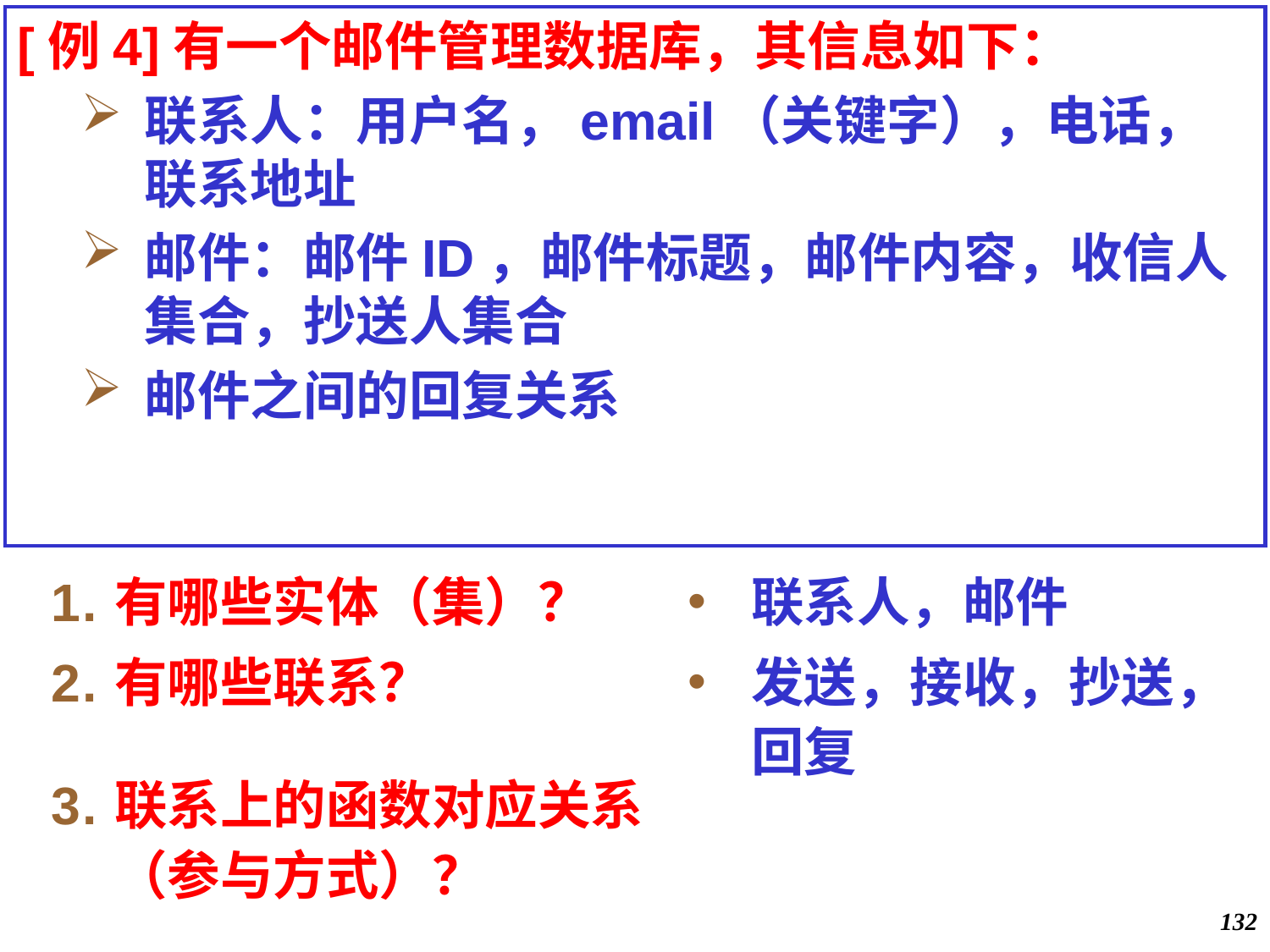

# [例4]有一个邮件管理数据库，其信息如下：
联系人：用户名，email（关键字），电话，联系地址
邮件：邮件ID，邮件标题，邮件内容，收信人集合，抄送人集合
邮件之间的回复关系
有哪些实体（集）？
有哪些联系？

联系上的函数对应关系（参与方式）？
联系人，邮件
发送，接收，抄送，回复
132